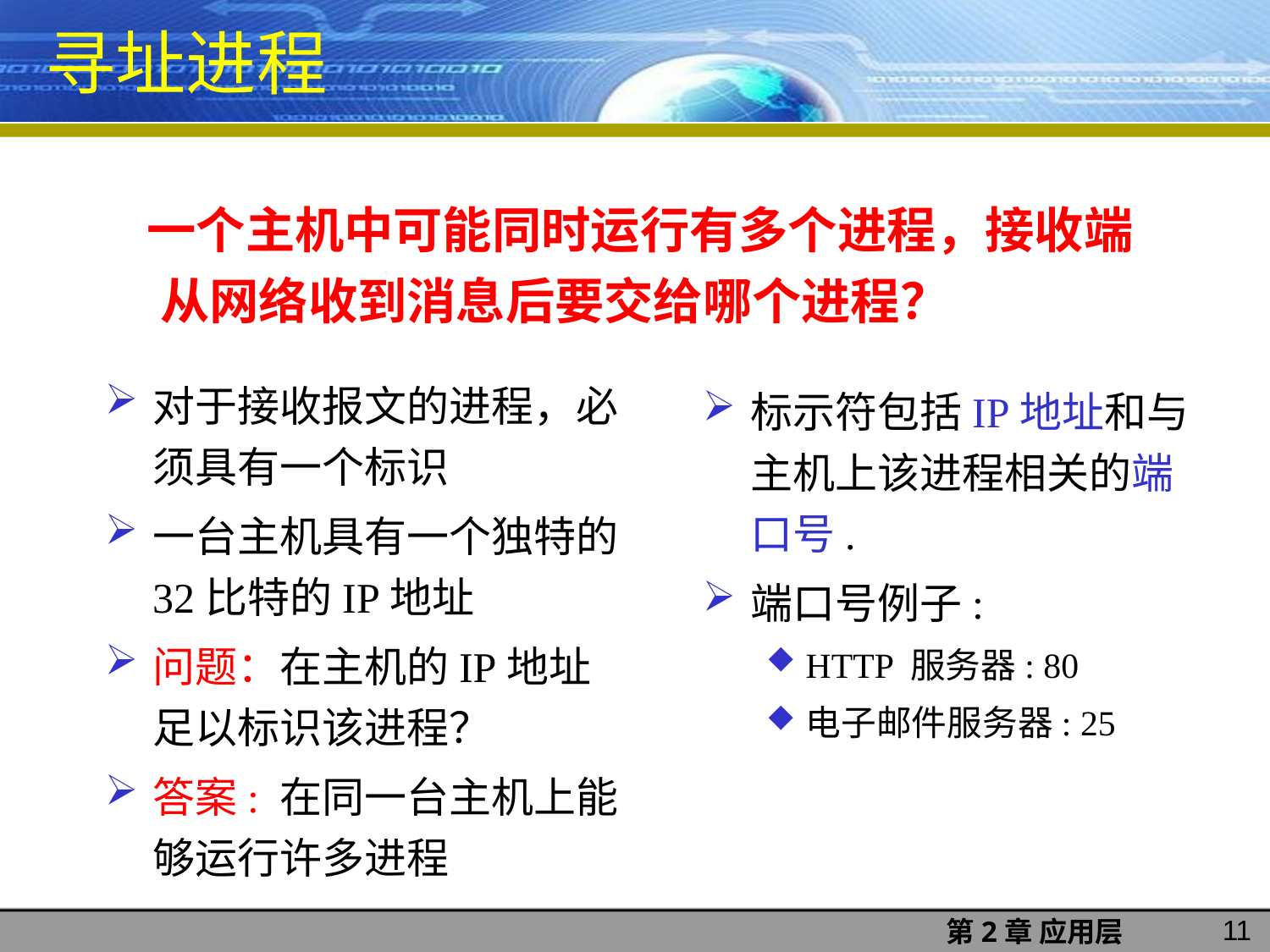

寻址进程
  一个主机中可能同时运行有多个进程，接收端从网络收到消息后要交给哪个进程？
对于接收报文的进程，必须具有一个标识
一台主机具有一个独特的32比特的IP地址
问题：在主机的IP地址足以标识该进程？
答案: 在同一台主机上能够运行许多进程
标示符包括IP地址和与主机上该进程相关的端口号.
端口号例子:
HTTP 服务器: 80
电子邮件服务器: 25
11